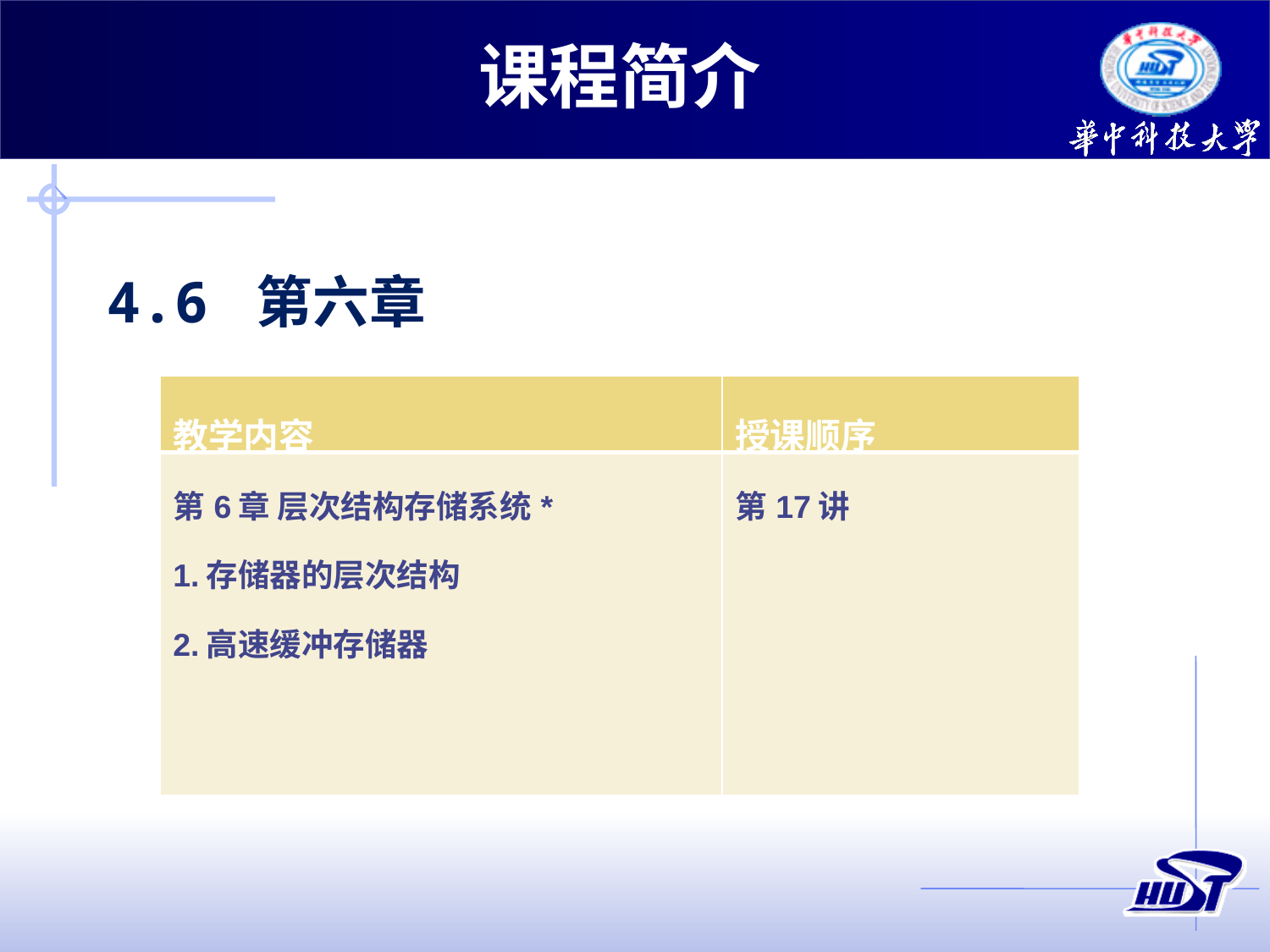

课程简介
4.6 第六章

| 教学内容 | 授课顺序 |
| --- | --- |
| 第6章 层次结构存储系统\* 1.存储器的层次结构 2.高速缓冲存储器 | 第17讲 |